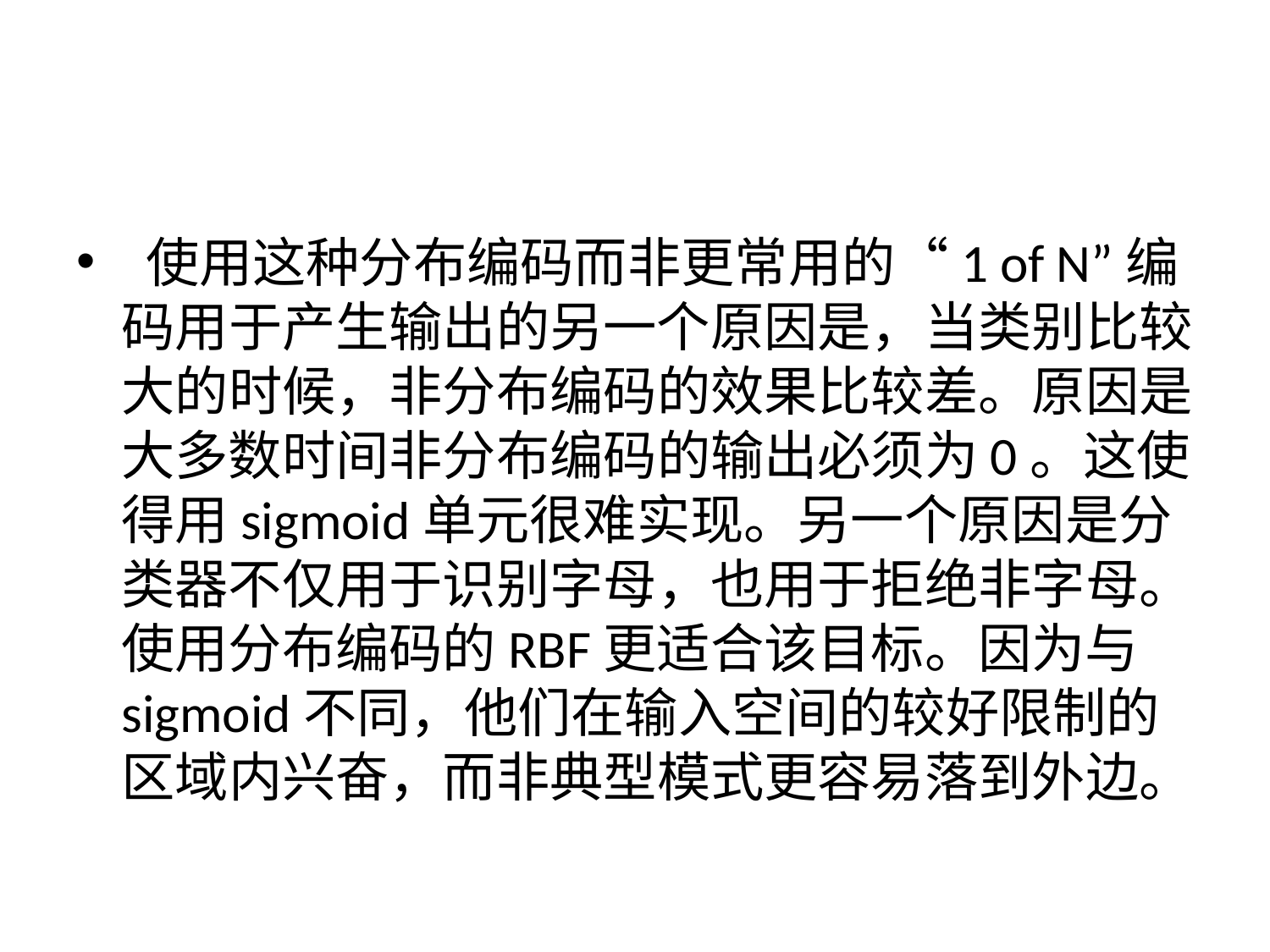

#
 使用这种分布编码而非更常用的“1 of N”编码用于产生输出的另一个原因是，当类别比较大的时候，非分布编码的效果比较差。原因是大多数时间非分布编码的输出必须为0。这使得用sigmoid单元很难实现。另一个原因是分类器不仅用于识别字母，也用于拒绝非字母。使用分布编码的RBF更适合该目标。因为与sigmoid不同，他们在输入空间的较好限制的区域内兴奋，而非典型模式更容易落到外边。